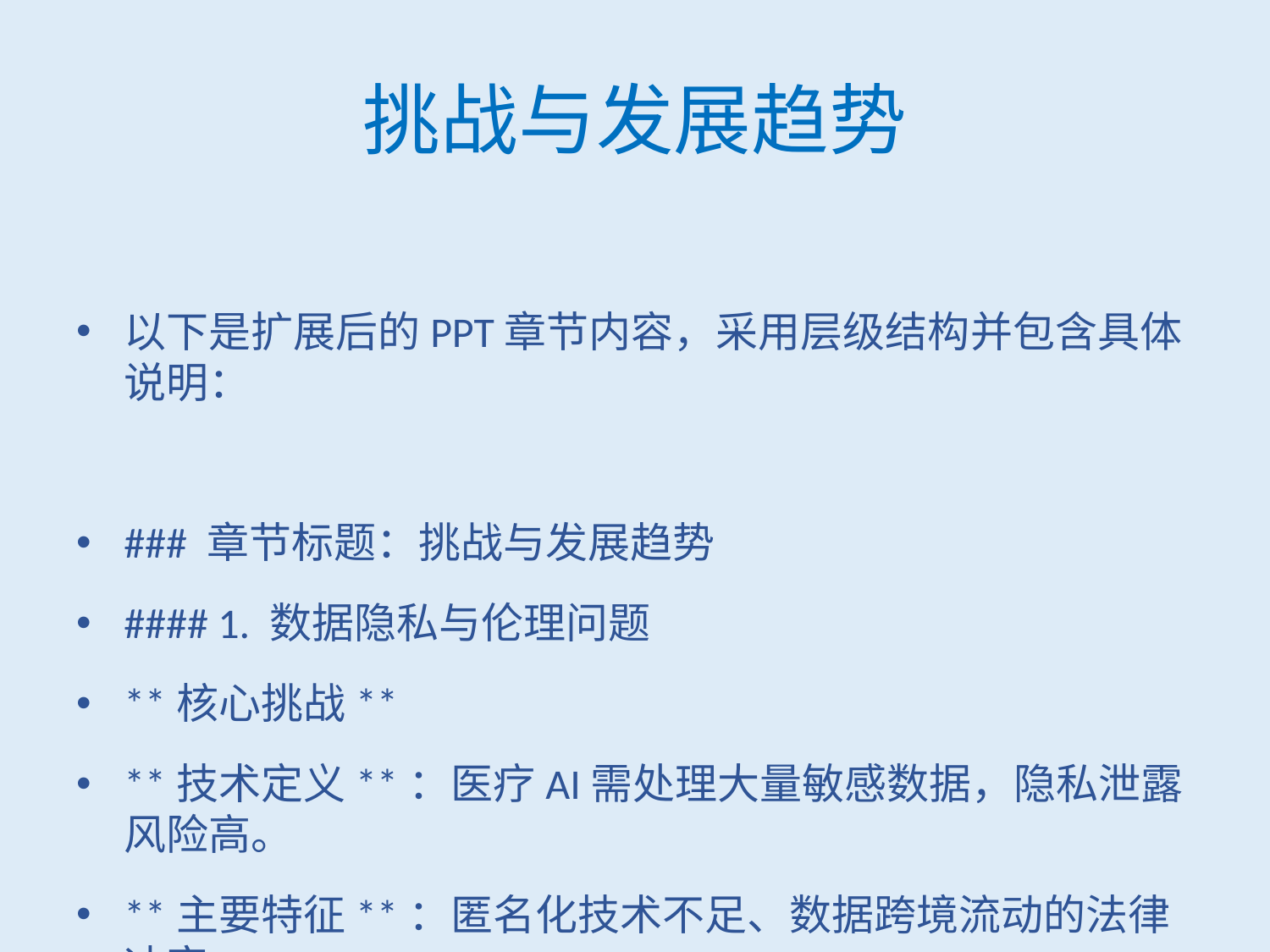

# 挑战与发展趋势

以下是扩展后的PPT章节内容，采用层级结构并包含具体说明：

### 章节标题：挑战与发展趋势
#### 1. 数据隐私与伦理问题
**核心挑战**
**技术定义**：医疗AI需处理大量敏感数据，隐私泄露风险高。
**主要特征**：匿名化技术不足、数据跨境流动的法律冲突。
**解决方案方向**
联邦学习等隐私计算技术的应用。
制定分级访问权限与伦理审查框架。
#### 2. 算法偏见与公平性
**偏见来源**
训练数据代表性不足（如特定人种/性别数据缺失）。
算法设计者的潜在主观倾向。
**公平性实践**
采用反偏见算法（如对抗性去偏）。
建立多中心、多样化数据集验证机制。
#### 3. 监管与标准化建设
**当前瓶颈**
监管滞后于技术迭代速度（如生成式AI诊断工具）。
国际标准不统一（如中美欧认证差异）。
**发展趋势**
动态沙盒监管模式试点。
IEEE/WHO牵头跨国家认证体系构建。
#### 4. AI与医生协作模式的创新
**协同场景**
**诊断辅助**：AI初筛+医生复核（如肺结节检出）。
**治疗规划**：AI模拟预后效果，医生决策权重调整。
**人机交互**
可解释性AI（XAI）提升医生信任度。
语音/NLP简化临床操作流程。
#### 5. 未来五年技术发展预测
**核心技术突破**
多模态融合（影像+基因+电子病历联合分析）。
轻量化模型适配基层医疗设备。
**场景深化**
从三甲医院向社区医院/家庭医疗渗透。
AI驱动的新药研发周期缩短30%。

格式说明：
. 第一级为章节核心要点（加粗标题），第二级为扩展子项（细化说明或解决方案）。
. 每个子项均包含技术定义、现状分析或落地案例等具体信息，避免空泛描述。